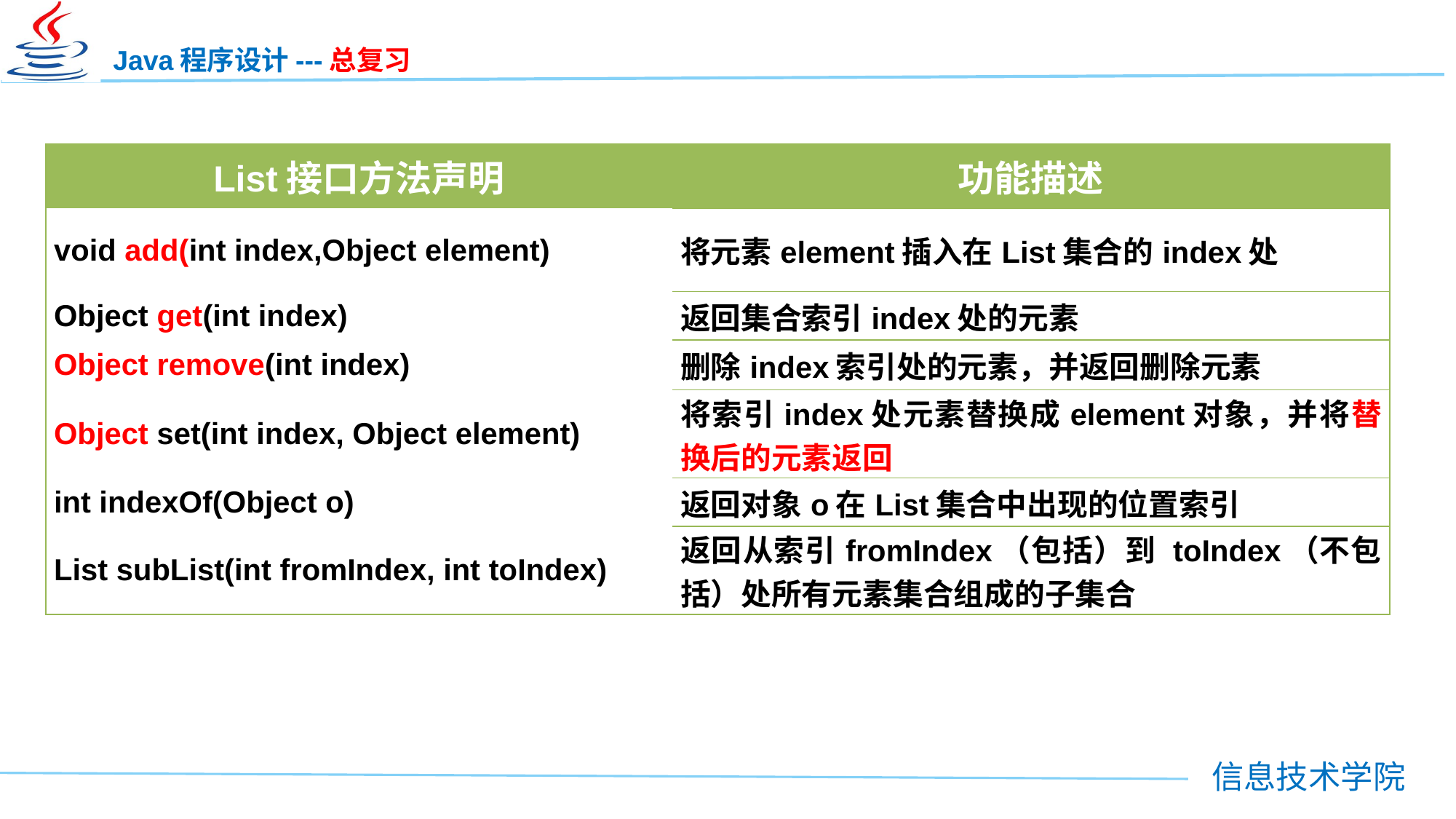

| List接口方法声明 | 功能描述 |
| --- | --- |
| void add(int index,Object element) | 将元素element插入在List集合的index处 |
| Object get(int index) | 返回集合索引index处的元素 |
| Object remove(int index) | 删除index索引处的元素，并返回删除元素 |
| Object set(int index, Object element) | 将索引index处元素替换成element对象，并将替换后的元素返回 |
| int indexOf(Object o) | 返回对象o在List集合中出现的位置索引 |
| List subList(int fromIndex, int toIndex) | 返回从索引fromIndex（包括）到 toIndex（不包括）处所有元素集合组成的子集合 |